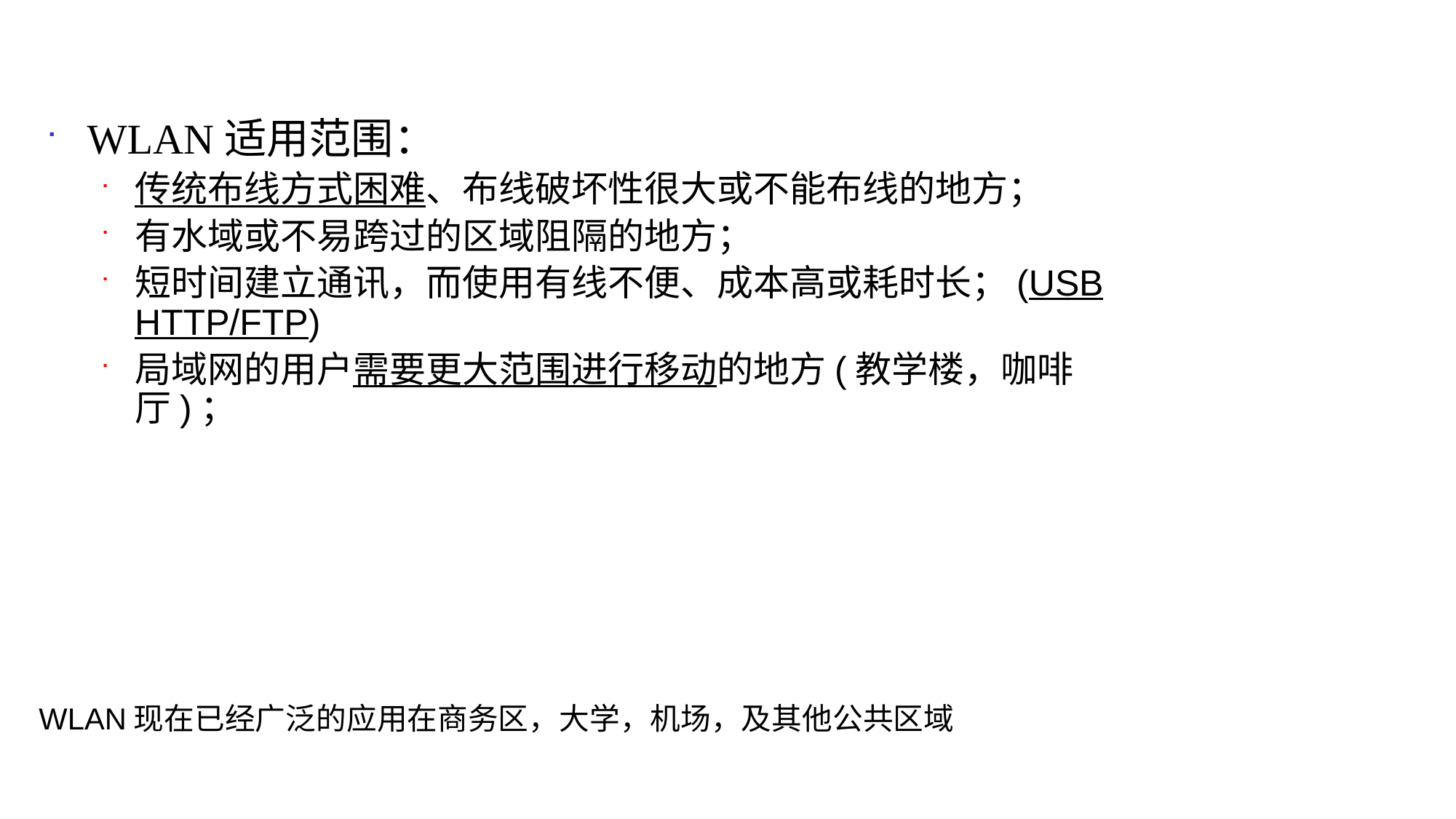

WLAN适用范围：
传统布线方式困难、布线破坏性很大或不能布线的地方；
有水域或不易跨过的区域阻隔的地方；
短时间建立通讯，而使用有线不便、成本高或耗时长；(USB HTTP/FTP)
局域网的用户需要更大范围进行移动的地方(教学楼，咖啡厅)；
WLAN现在已经广泛的应用在商务区，大学，机场，及其他公共区域